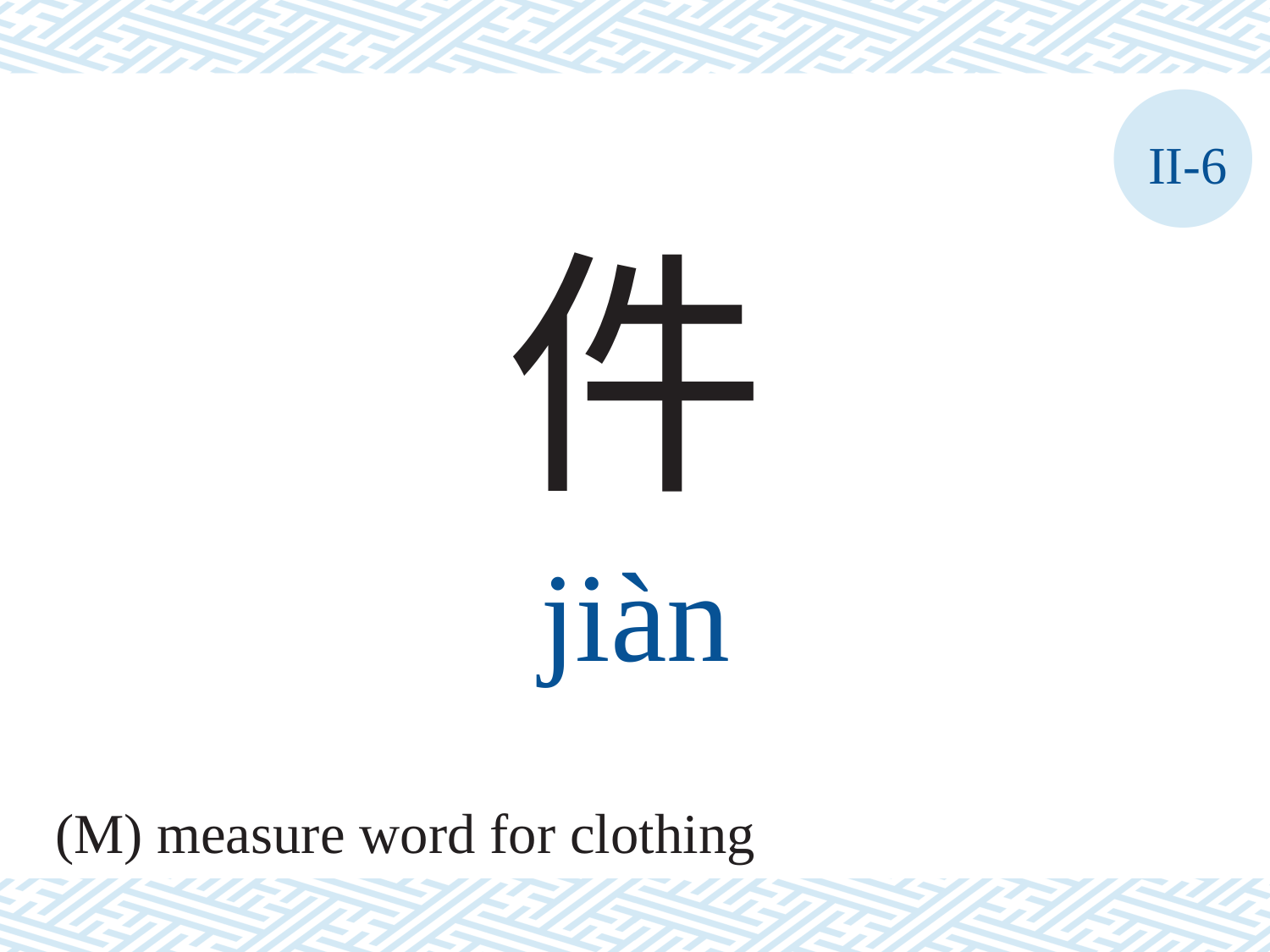

II-6
件
jiàn
(M) measure word for clothing